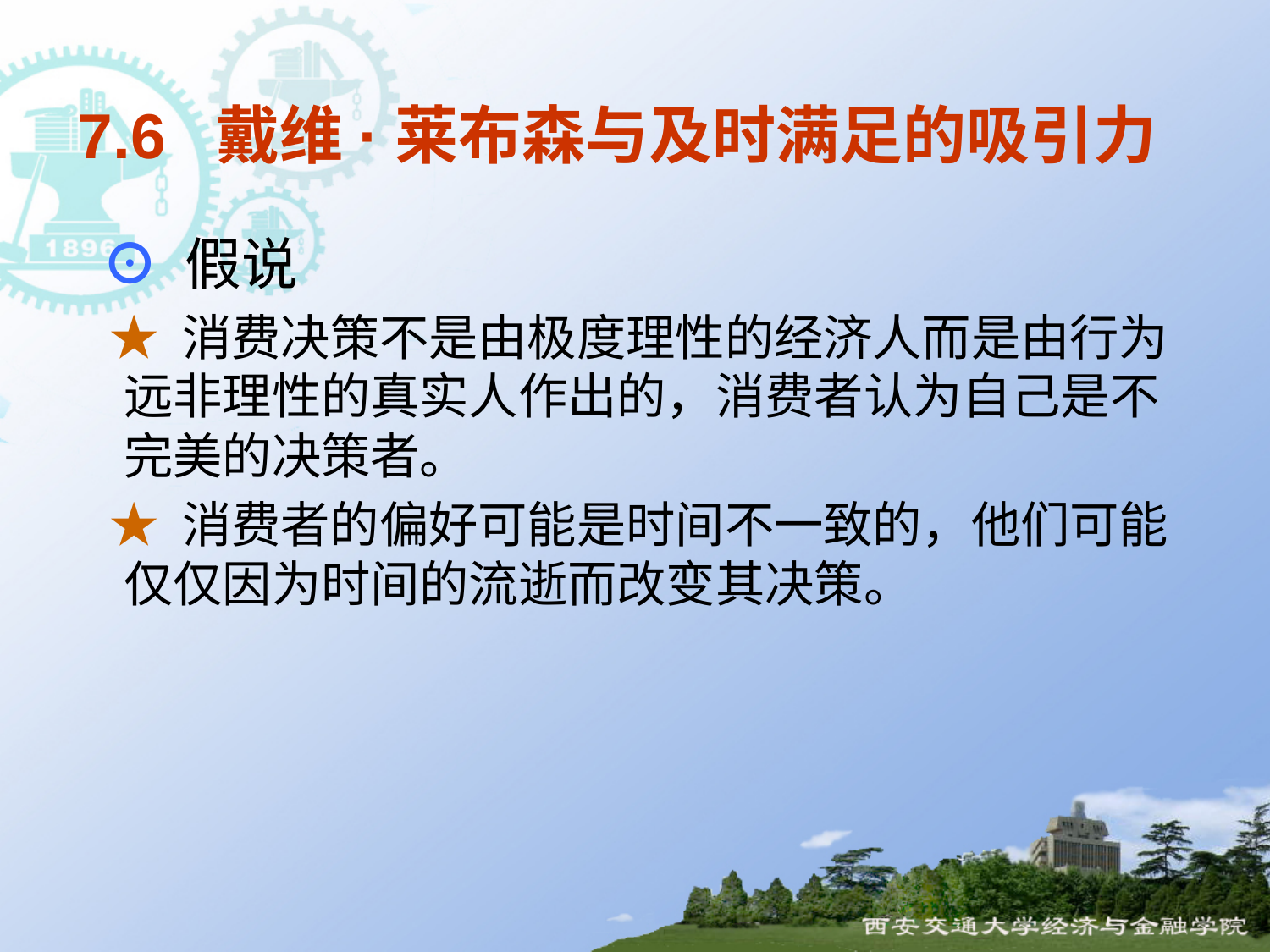

# 7.6  戴维·莱布森与及时满足的吸引力
  ⊙ 假说
   ★ 消费决策不是由极度理性的经济人而是由行为远非理性的真实人作出的，消费者认为自己是不完美的决策者。
   ★ 消费者的偏好可能是时间不一致的，他们可能仅仅因为时间的流逝而改变其决策。